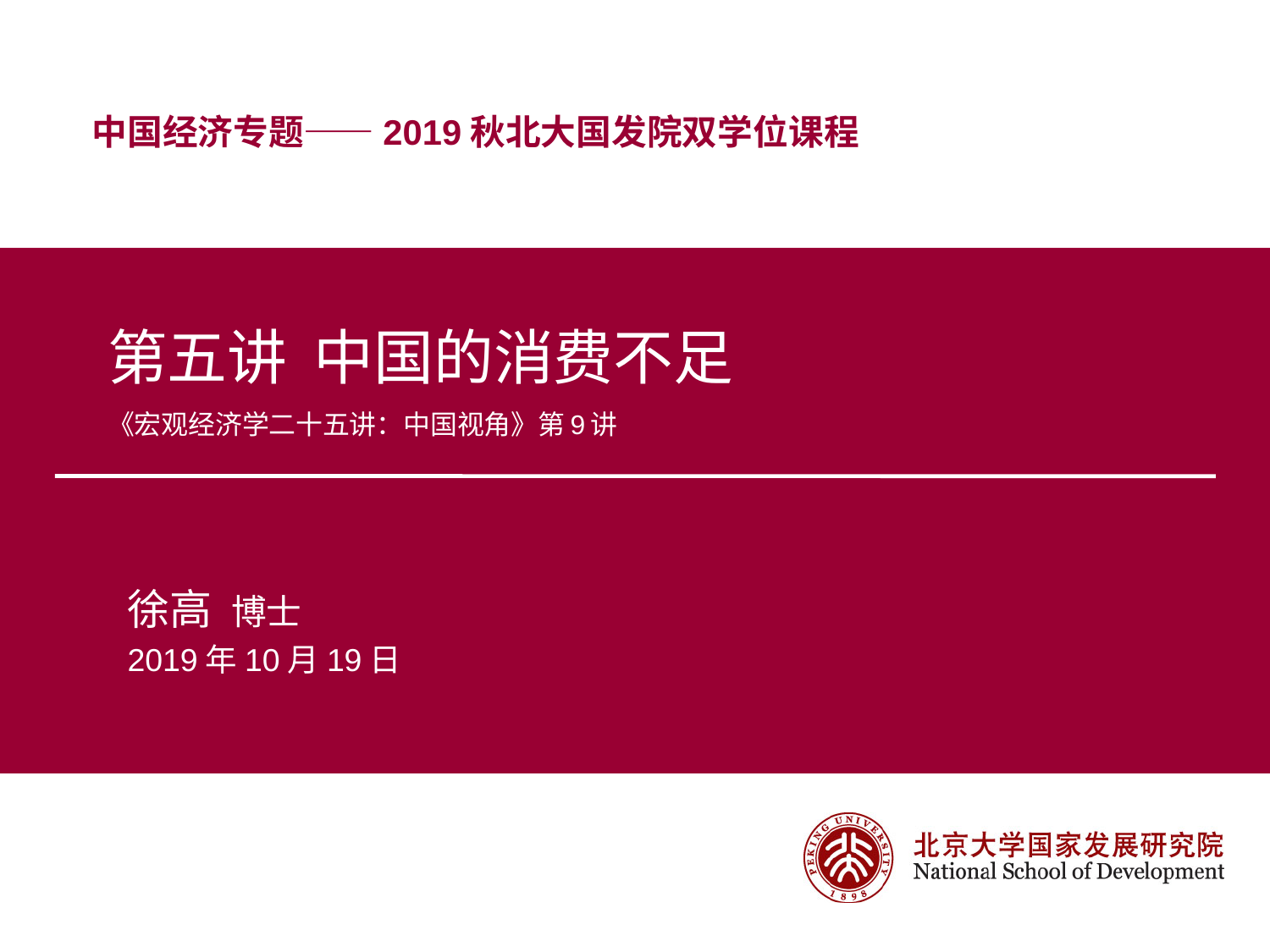

# 第五讲  中国的消费不足 《宏观经济学二十五讲：中国视角》第9讲

徐高  博士
2019年10月19日